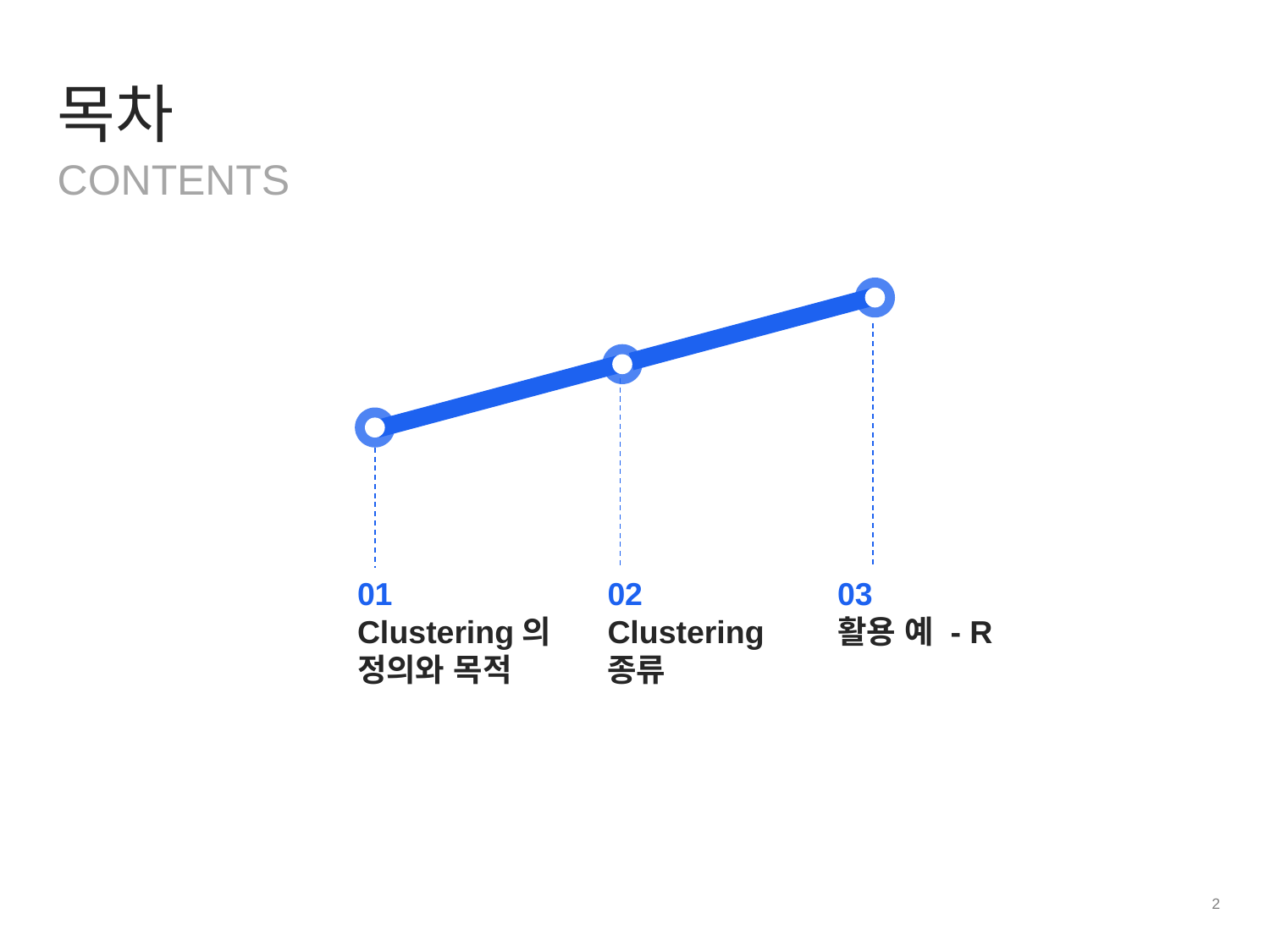

목차
CONTENTS

03
활용 예 - R
01
Clustering의 정의와 목적
02
Clustering 종류